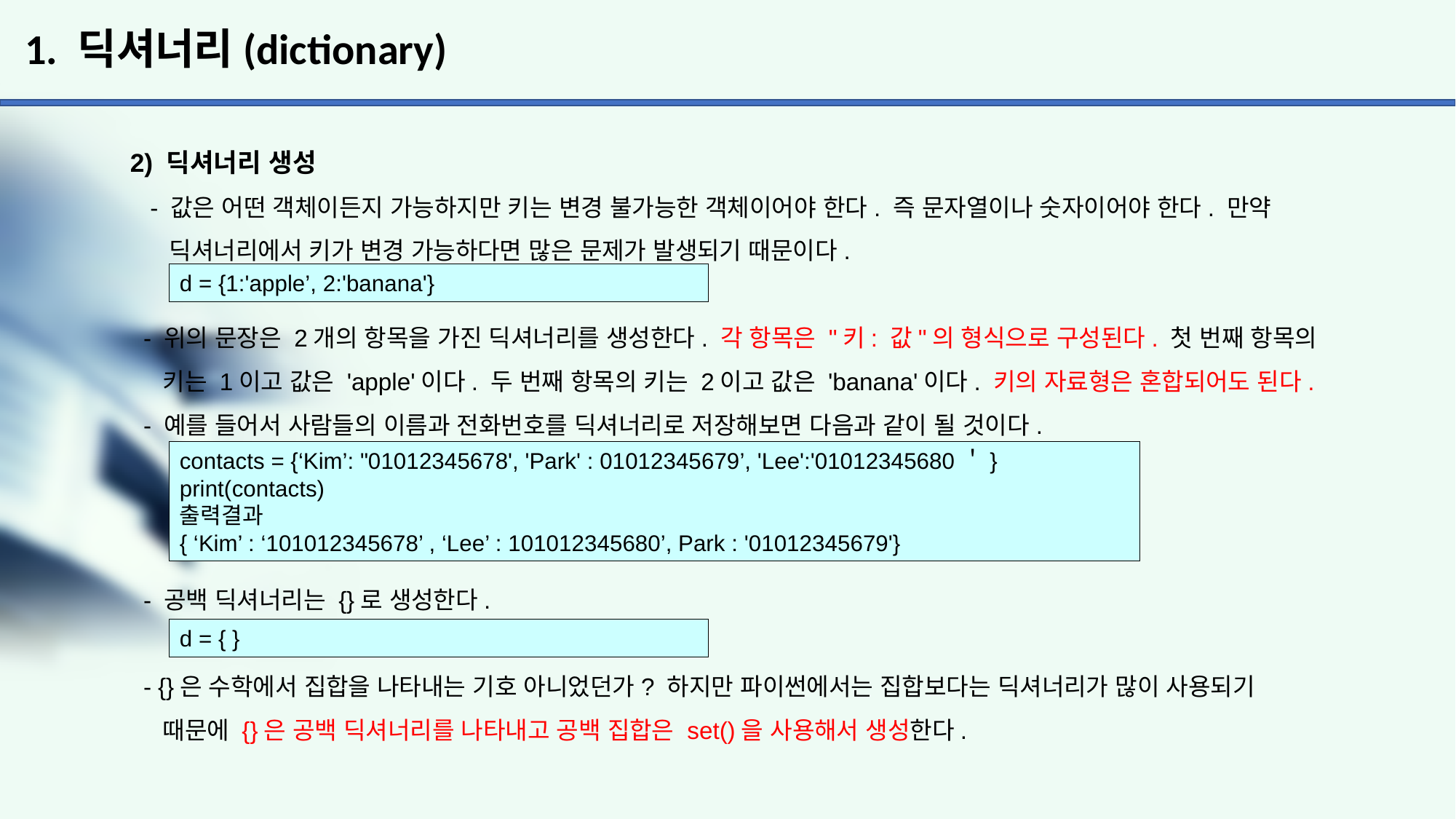

# 1. 딕셔너리(dictionary)
2) 딕셔너리 생성
   - 값은 어떤 객체이든지 가능하지만 키는 변경 불가능한 객체이어야 한다. 즉 문자열이나 숫자이어야 한다. 만약
     딕셔너리에서 키가 변경 가능하다면 많은 문제가 발생되기 때문이다.

  - 위의 문장은 2개의 항목을 가진 딕셔너리를 생성한다. 각 항목은 "키: 값"의 형식으로 구성된다. 첫 번째 항목의
    키는 1이고 값은 'apple'이다. 두 번째 항목의 키는 2이고 값은 'banana'이다. 키의 자료형은 혼합되어도 된다.
  - 예를 들어서 사람들의 이름과 전화번호를 딕셔너리로 저장해보면 다음과 같이 될 것이다.

  - 공백 딕셔너리는 {}로 생성한다.

  - {}은 수학에서 집합을 나타내는 기호 아니었던가? 하지만 파이썬에서는 집합보다는 딕셔너리가 많이 사용되기
    때문에 {}은 공백 딕셔너리를 나타내고 공백 집합은 set()을 사용해서 생성한다.

d = {1:'apple’, 2:'banana'}
contacts = {‘Kim’: "01012345678', 'Park' : 01012345679’, 'Lee':'01012345680＇}
print(contacts)
출력결과
{ ‘Kim’ : ‘101012345678’ , ‘Lee’ : 101012345680’, Park : '01012345679'}
d = { }